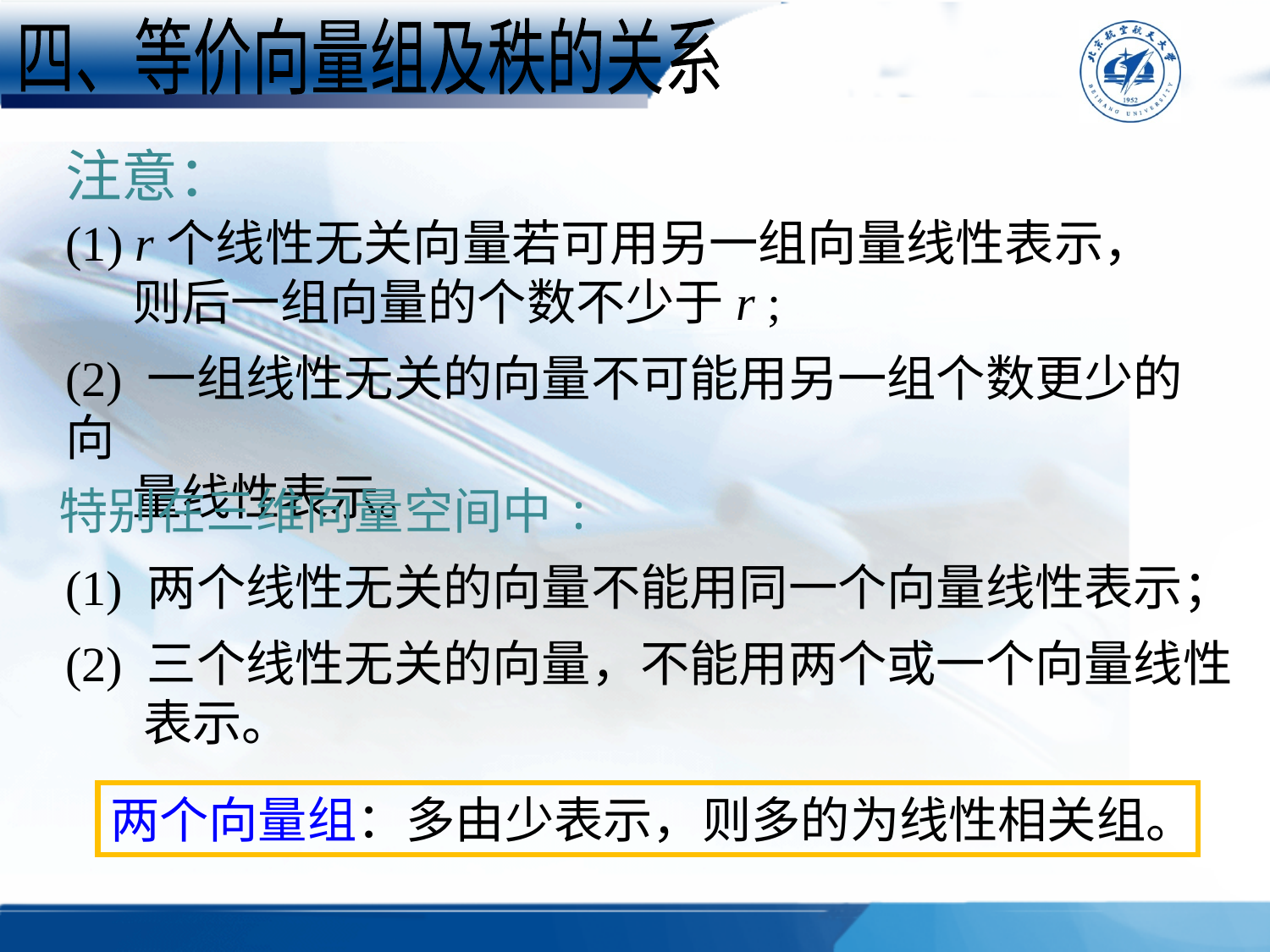

四、等价向量组及秩的关系
注意：
(1) r个线性无关向量若可用另一组向量线性表示，
     则后一组向量的个数不少于r ;
(2) 一组线性无关的向量不可能用另一组个数更少的向
     量线性表示。
特别在三维向量空间中:
(1) 两个线性无关的向量不能用同一个向量线性表示；
(2) 三个线性无关的向量，不能用两个或一个向量线性
      表示。
两个向量组：多由少表示，则多的为线性相关组。